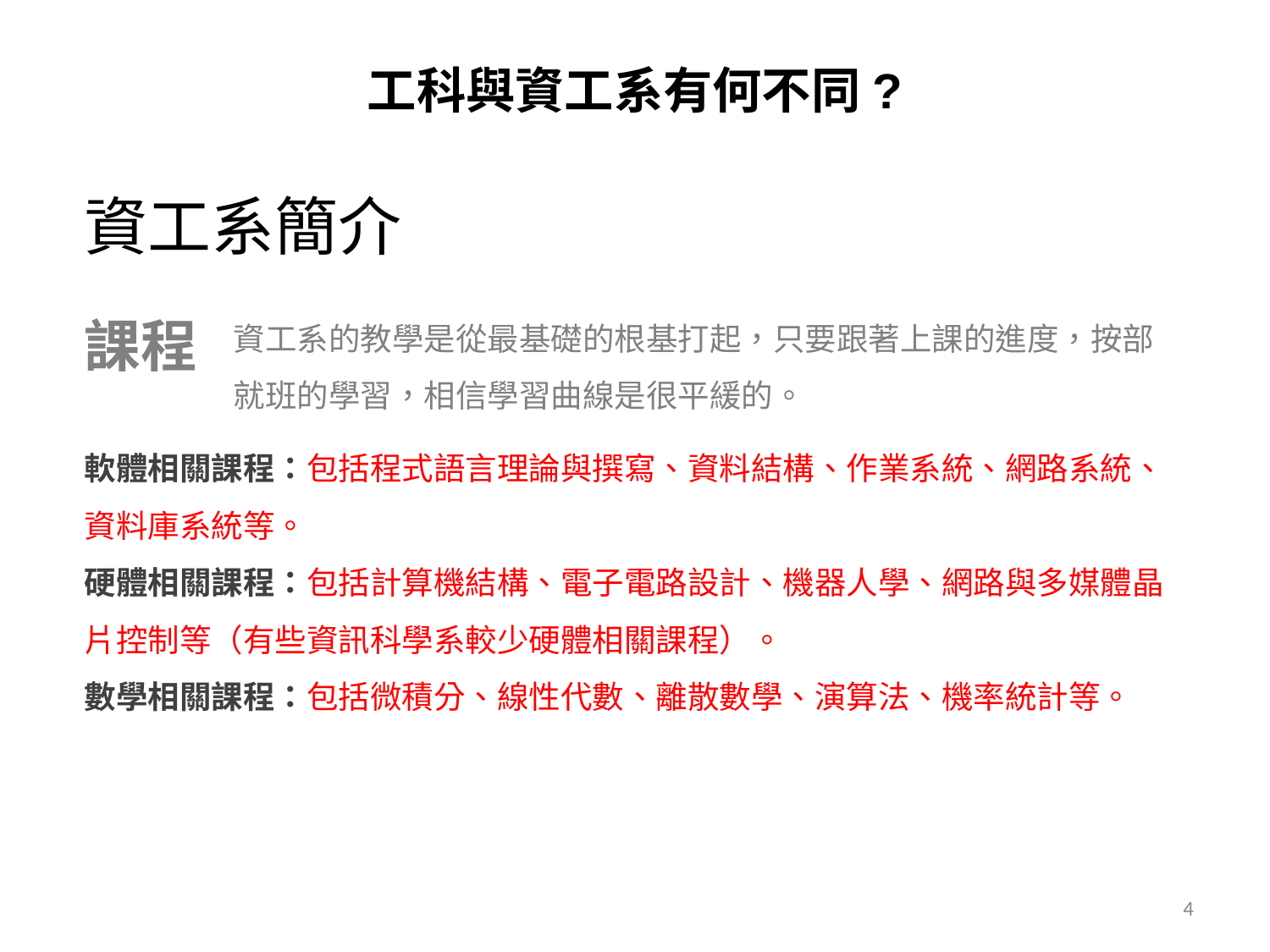

工科與資工系有何不同?
# 資工系簡介
資工系的教學是從最基礎的根基打起，只要跟著上課的進度，按部就班的學習，相信學習曲線是很平緩的。
課程
軟體相關課程：包括程式語言理論與撰寫、資料結構、作業系統、網路系統、資料庫系統等。
硬體相關課程：包括計算機結構、電子電路設計、機器人學、網路與多媒體晶片控制等（有些資訊科學系較少硬體相關課程）。
數學相關課程：包括微積分、線性代數、離散數學、演算法、機率統計等。
4